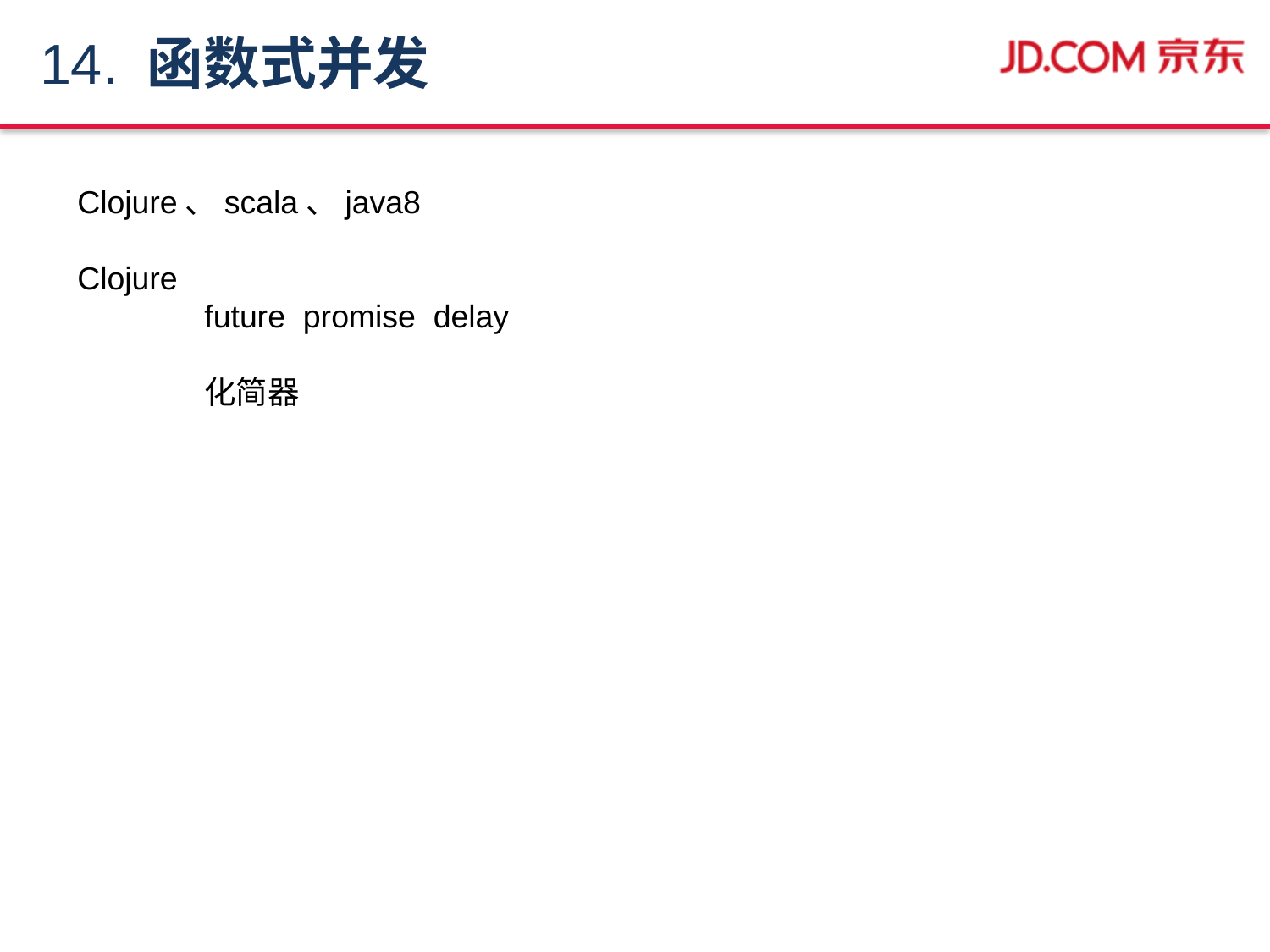

# 14. 函数式并发
Clojure、scala、java8

Clojure
	future  promise  delay

	化简器